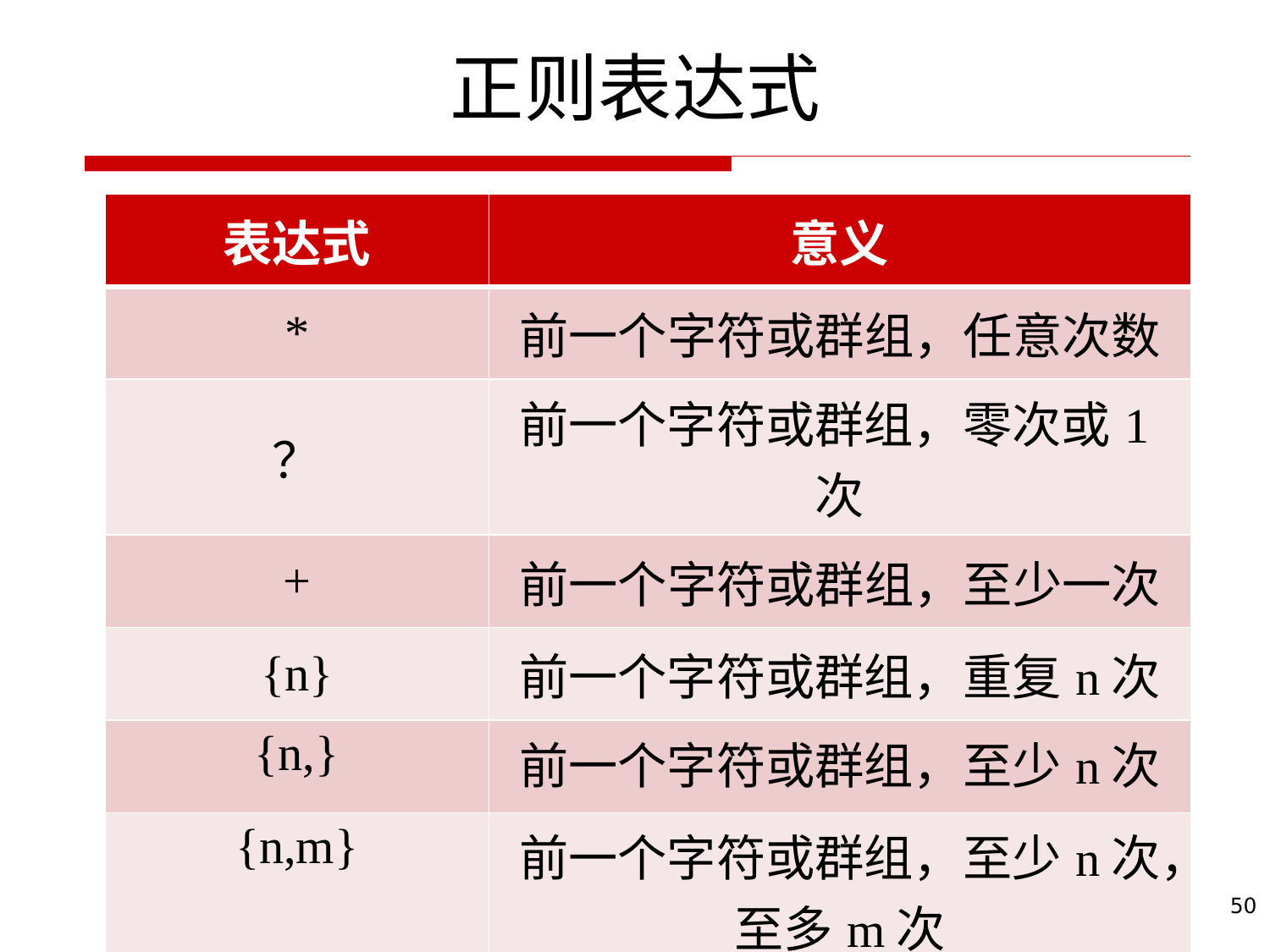

# 正则表达式
| 表达式 | 意义 |
| --- | --- |
| \* | 前一个字符或群组，任意次数 |
| ？ | 前一个字符或群组，零次或1次 |
| + | 前一个字符或群组，至少一次 |
| {n} | 前一个字符或群组，重复n次 |
| {n,} | 前一个字符或群组，至少n次 |
| {n,m} | 前一个字符或群组，至少n次，至多m次 |

50